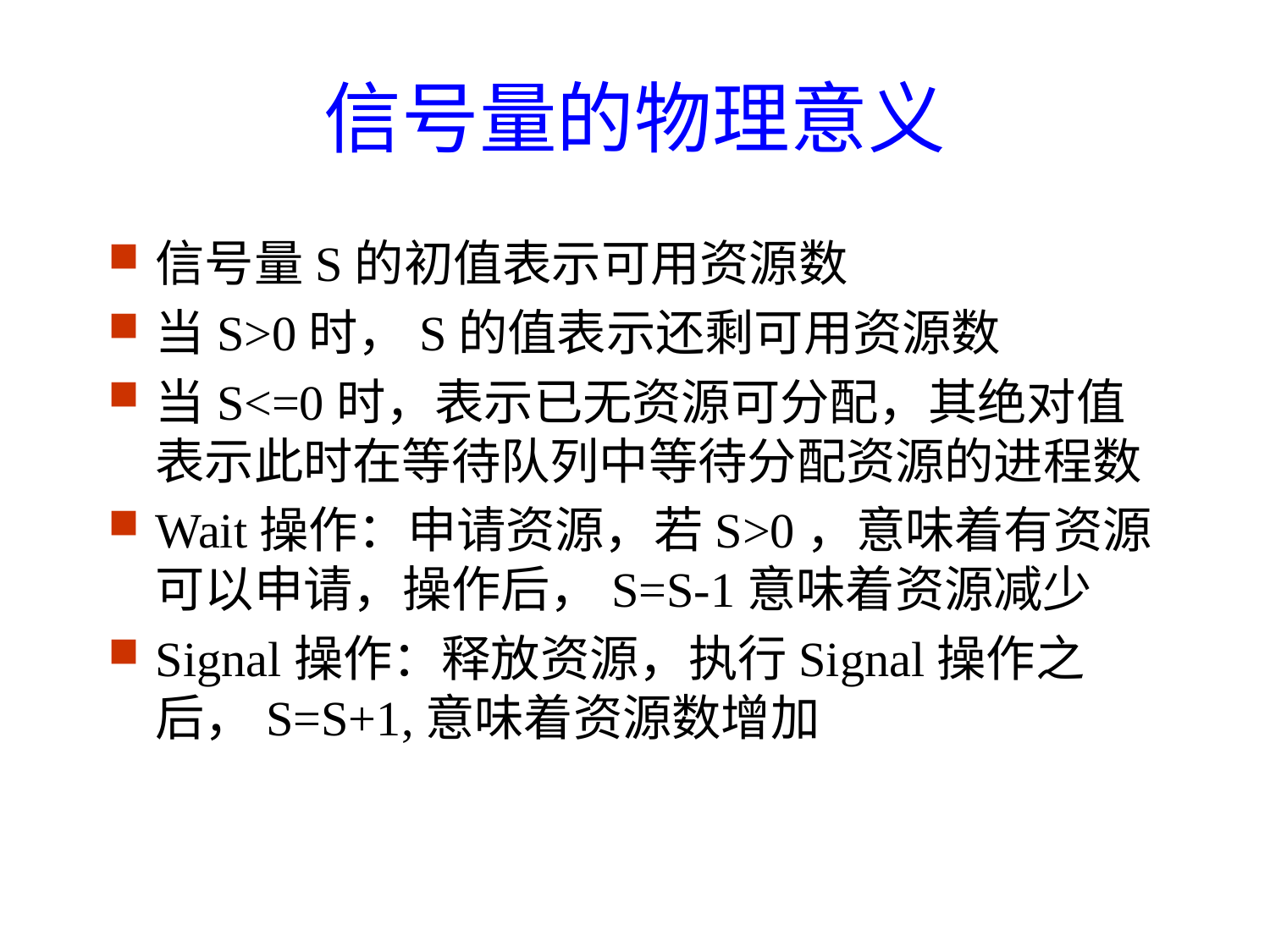

# 信号量的物理意义
信号量S的初值表示可用资源数
当S>0时，S的值表示还剩可用资源数
当S<=0时，表示已无资源可分配，其绝对值表示此时在等待队列中等待分配资源的进程数
Wait操作：申请资源，若S>0，意味着有资源可以申请，操作后，S=S-1意味着资源减少
Signal操作：释放资源，执行Signal操作之后，S=S+1,意味着资源数增加